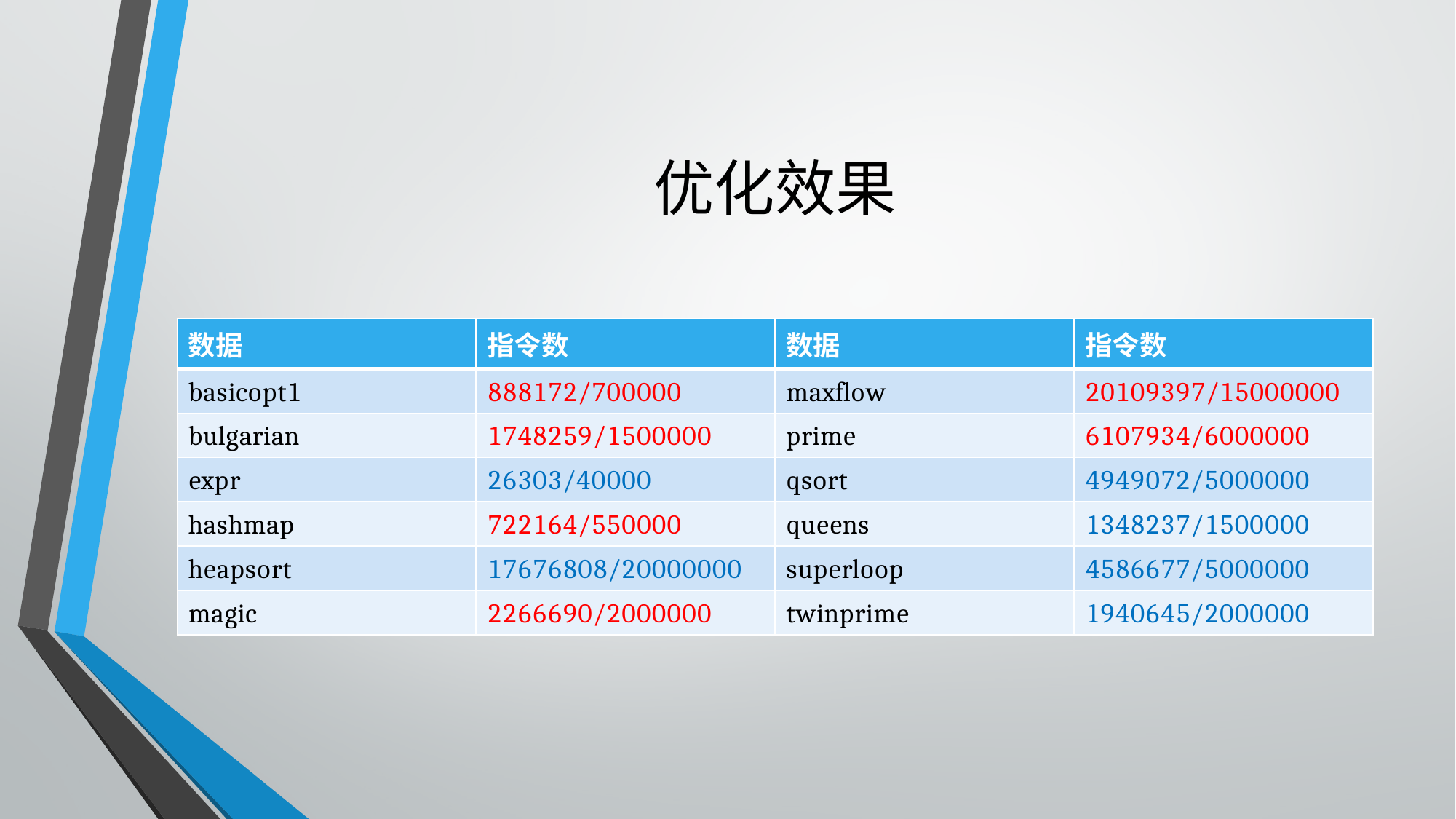

# 优化效果
| 数据 | 指令数 | 数据 | 指令数 |
| --- | --- | --- | --- |
| basicopt1 | 888172/700000 | maxflow | 20109397/15000000 |
| bulgarian | 1748259/1500000 | prime | 6107934/6000000 |
| expr | 26303/40000 | qsort | 4949072/5000000 |
| hashmap | 722164/550000 | queens | 1348237/1500000 |
| heapsort | 17676808/20000000 | superloop | 4586677/5000000 |
| magic | 2266690/2000000 | twinprime | 1940645/2000000 |